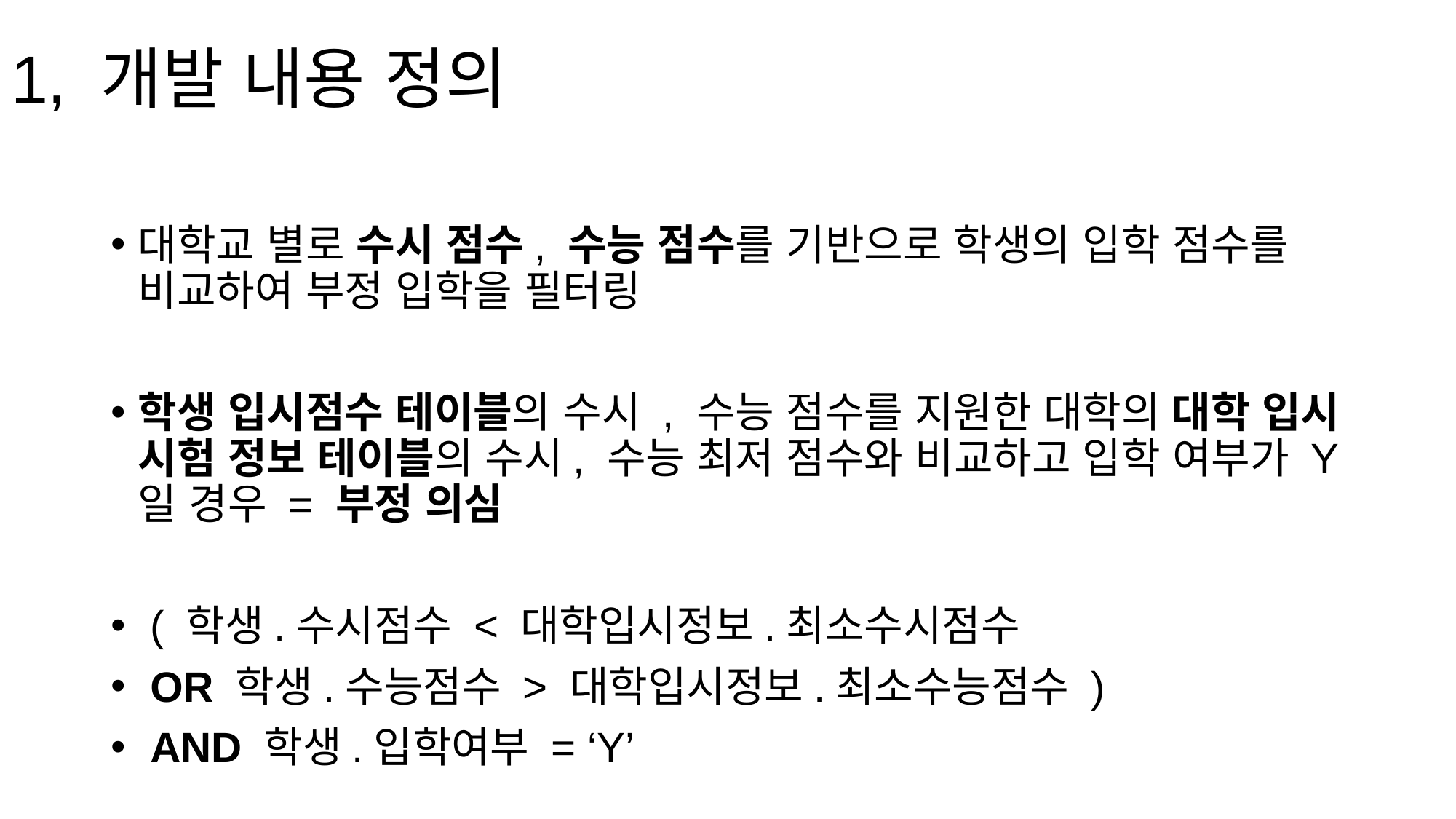

# 1, 개발 내용 정의
대학교 별로 수시 점수, 수능 점수를 기반으로 학생의 입학 점수를 비교하여 부정 입학을 필터링

학생 입시점수 테이블의 수시 , 수능 점수를 지원한 대학의 대학 입시 시험 정보 테이블의 수시, 수능 최저 점수와 비교하고 입학 여부가 Y일 경우 = 부정 의심

 ( 학생.수시점수 < 대학입시정보.최소수시점수
 OR 학생.수능점수 > 대학입시정보.최소수능점수 )
 AND 학생.입학여부 = ‘Y’